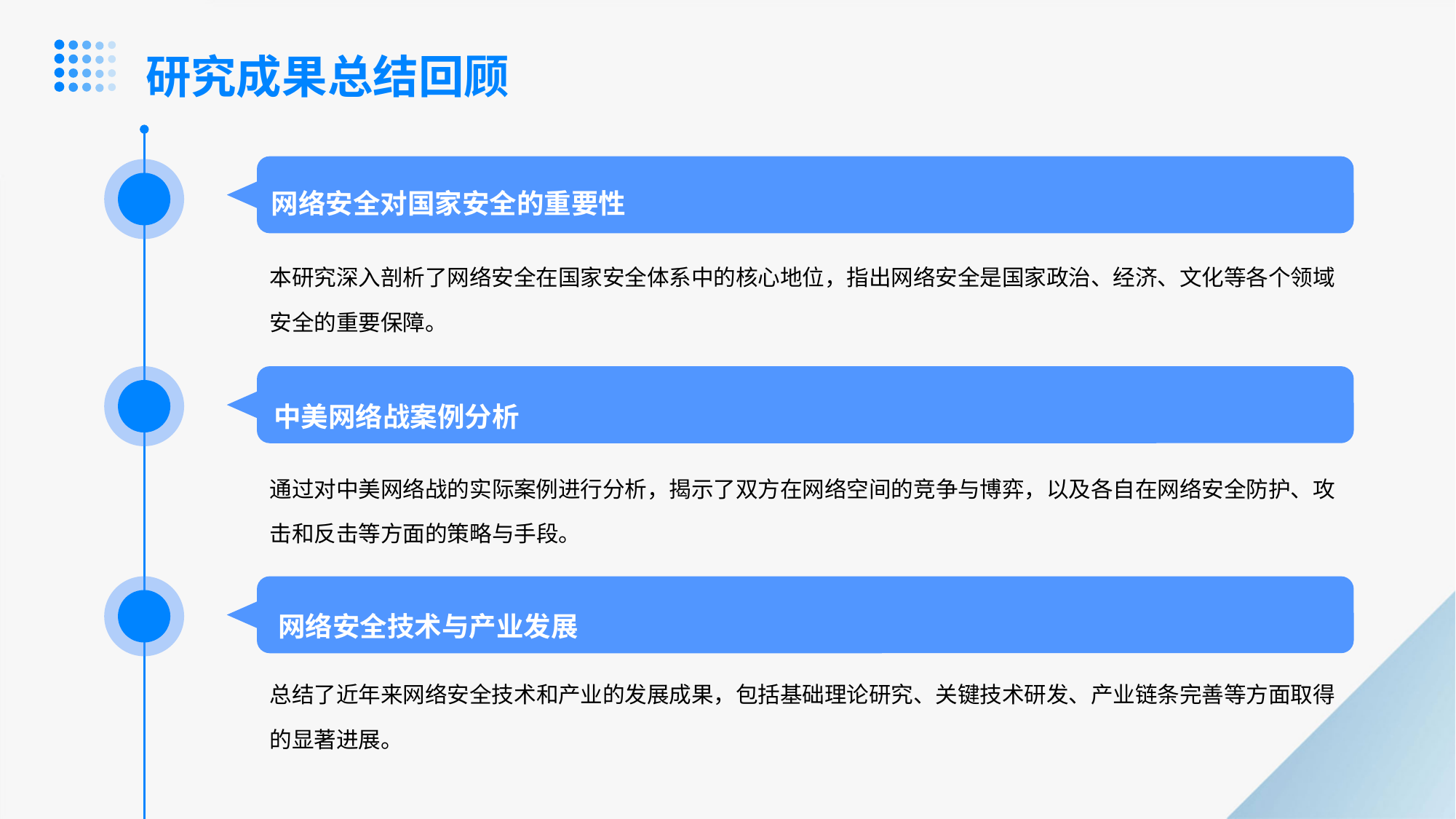

研究成果总结回顾

网络安全对国家安全的重要性

本研究深入剖析了网络安全在国家安全体系中的核心地位，指出网络安全是国家政治、经济、文化等各个领域安全的重要保障。

中美网络战案例分析

通过对中美网络战的实际案例进行分析，揭示了双方在网络空间的竞争与博弈，以及各自在网络安全防护、攻击和反击等方面的策略与手段。

网络安全技术与产业发展

总结了近年来网络安全技术和产业的发展成果，包括基础理论研究、关键技术研发、产业链条完善等方面取得的显著进展。